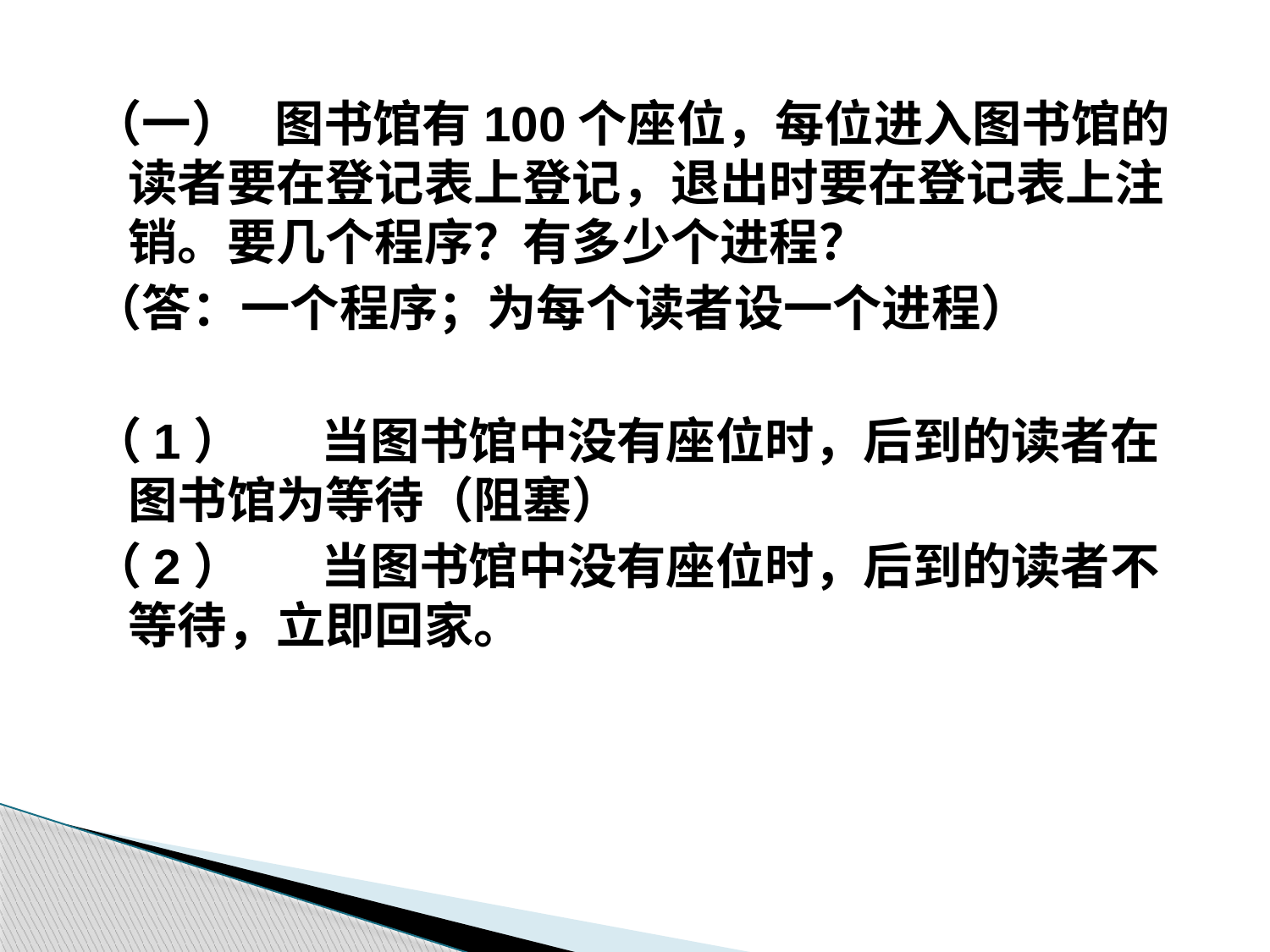

（一）   图书馆有100个座位，每位进入图书馆的读者要在登记表上登记，退出时要在登记表上注销。要几个程序？有多少个进程？
（答：一个程序；为每个读者设一个进程）

（1）       当图书馆中没有座位时，后到的读者在图书馆为等待（阻塞）
（2）       当图书馆中没有座位时，后到的读者不等待，立即回家。